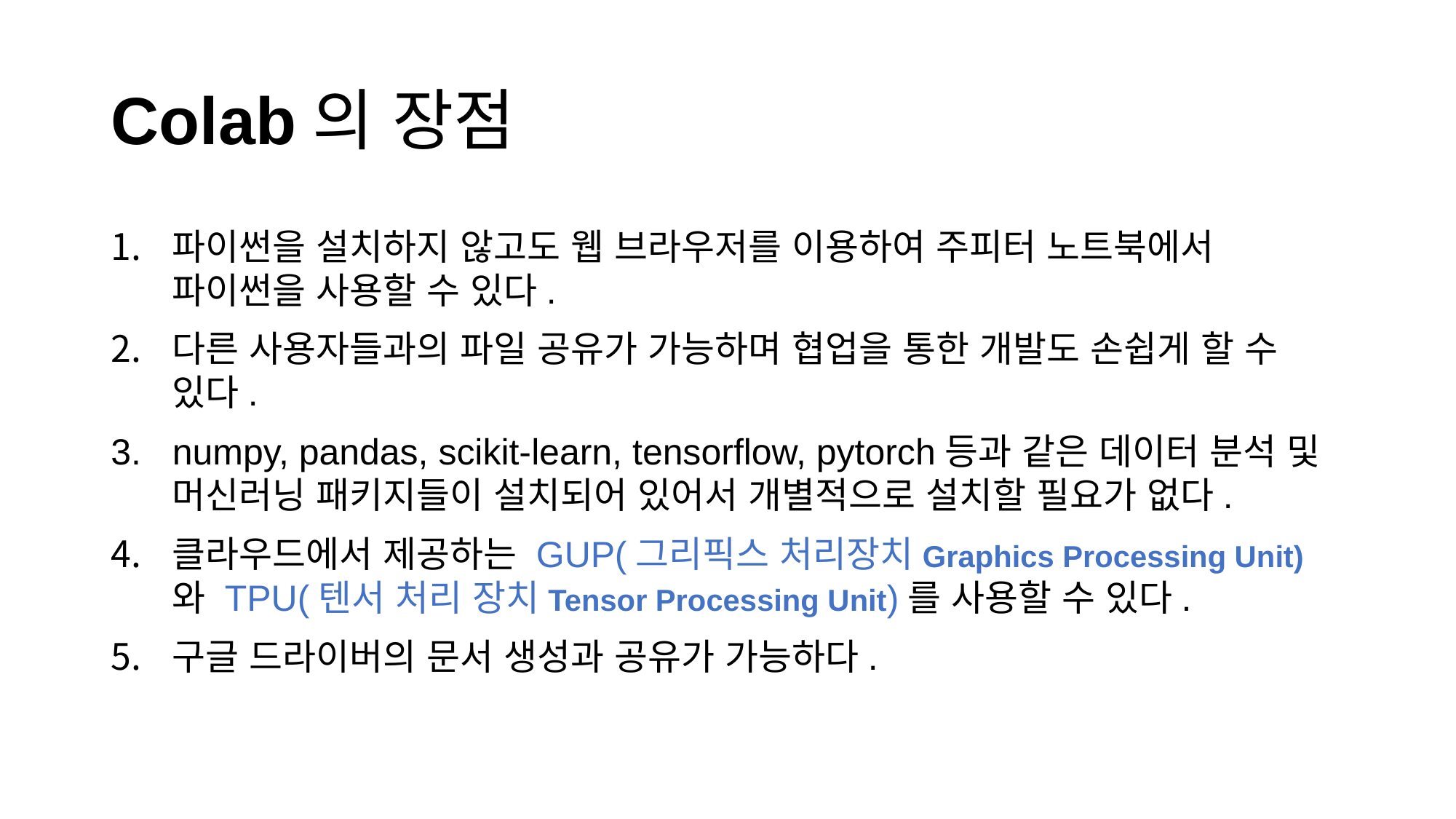

# Colab의 장점
파이썬을 설치하지 않고도 웹 브라우저를 이용하여 주피터 노트북에서 파이썬을 사용할 수 있다.
다른 사용자들과의 파일 공유가 가능하며 협업을 통한 개발도 손쉽게 할 수 있다.
numpy, pandas, scikit-learn, tensorflow, pytorch등과 같은 데이터 분석 및 머신러닝 패키지들이 설치되어 있어서 개별적으로 설치할 필요가 없다.
클라우드에서 제공하는 GUP(그리픽스 처리장치Graphics Processing Unit)와 TPU(텐서 처리 장치Tensor Processing Unit)를 사용할 수 있다.
구글 드라이버의 문서 생성과 공유가 가능하다.